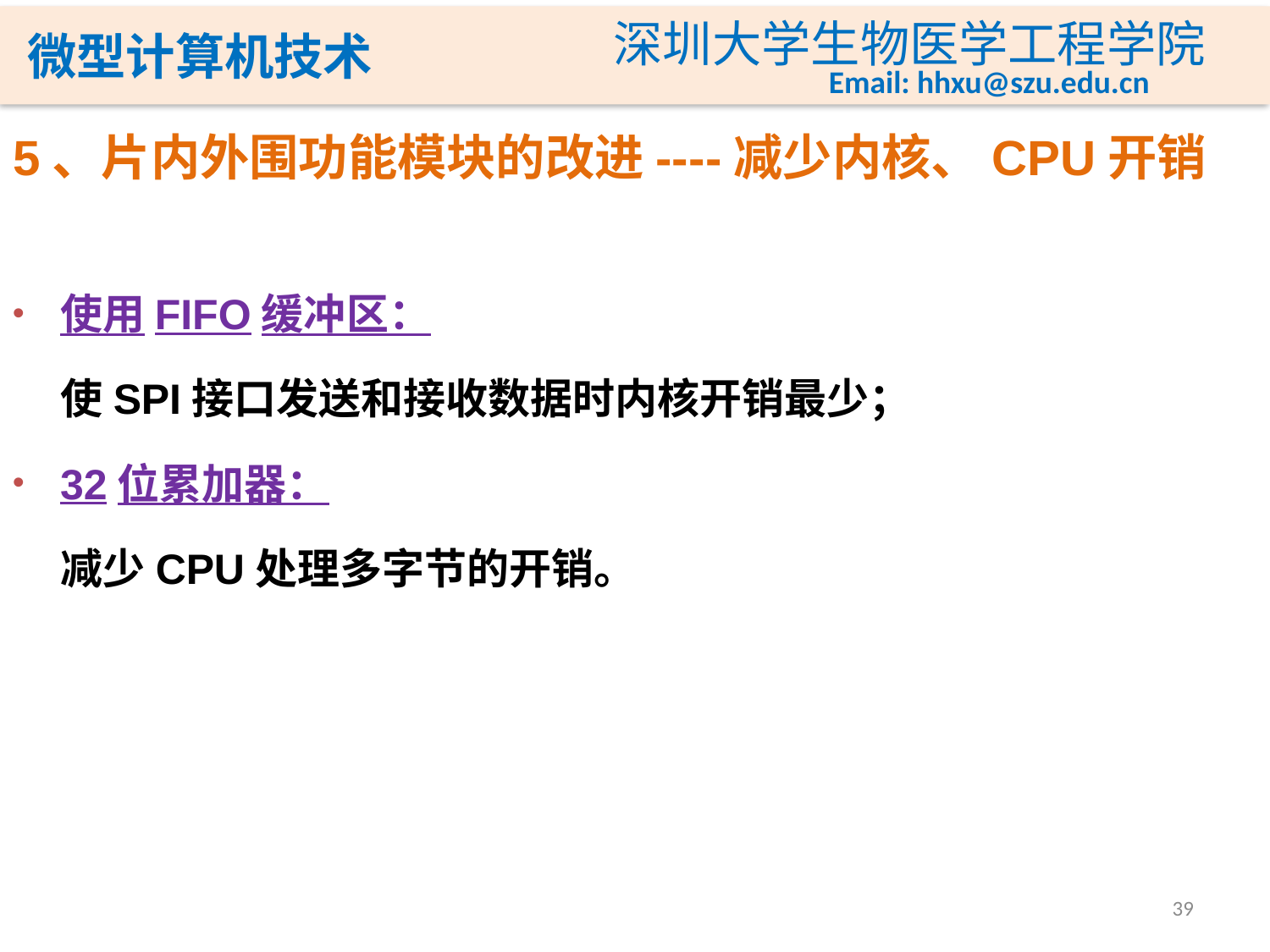

5、片内外围功能模块的改进----减少内核、CPU开销
使用FIFO缓冲区：
    使SPI接口发送和接收数据时内核开销最少；
32位累加器：
    减少CPU处理多字节的开销。

39